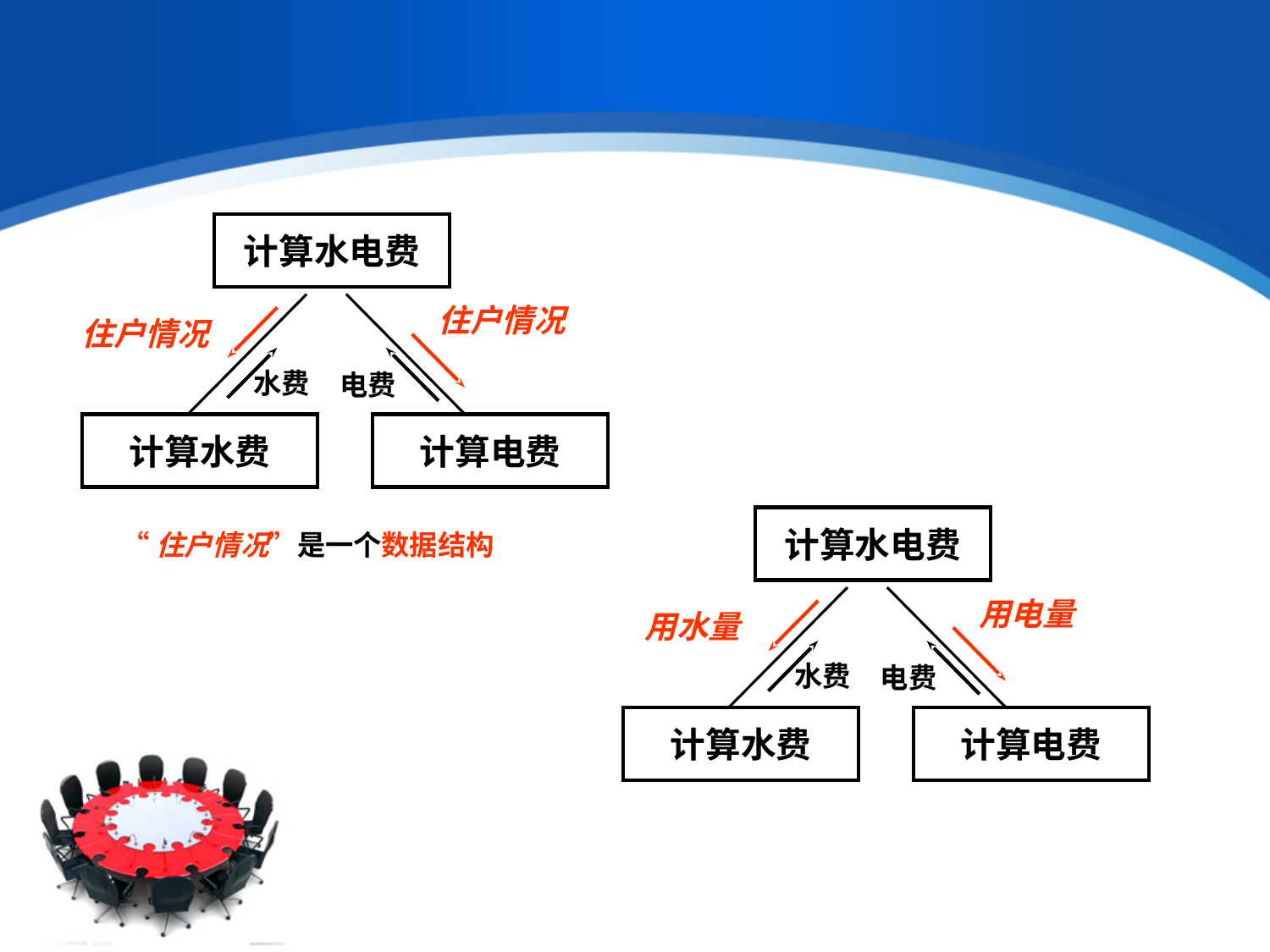

计算水电费

住户情况
住户情况

水费
电费
计算水费
计算电费
“住户情况”是一个数据结构
计算水电费

用电量
  用水量

水费
电费
计算水费
计算电费